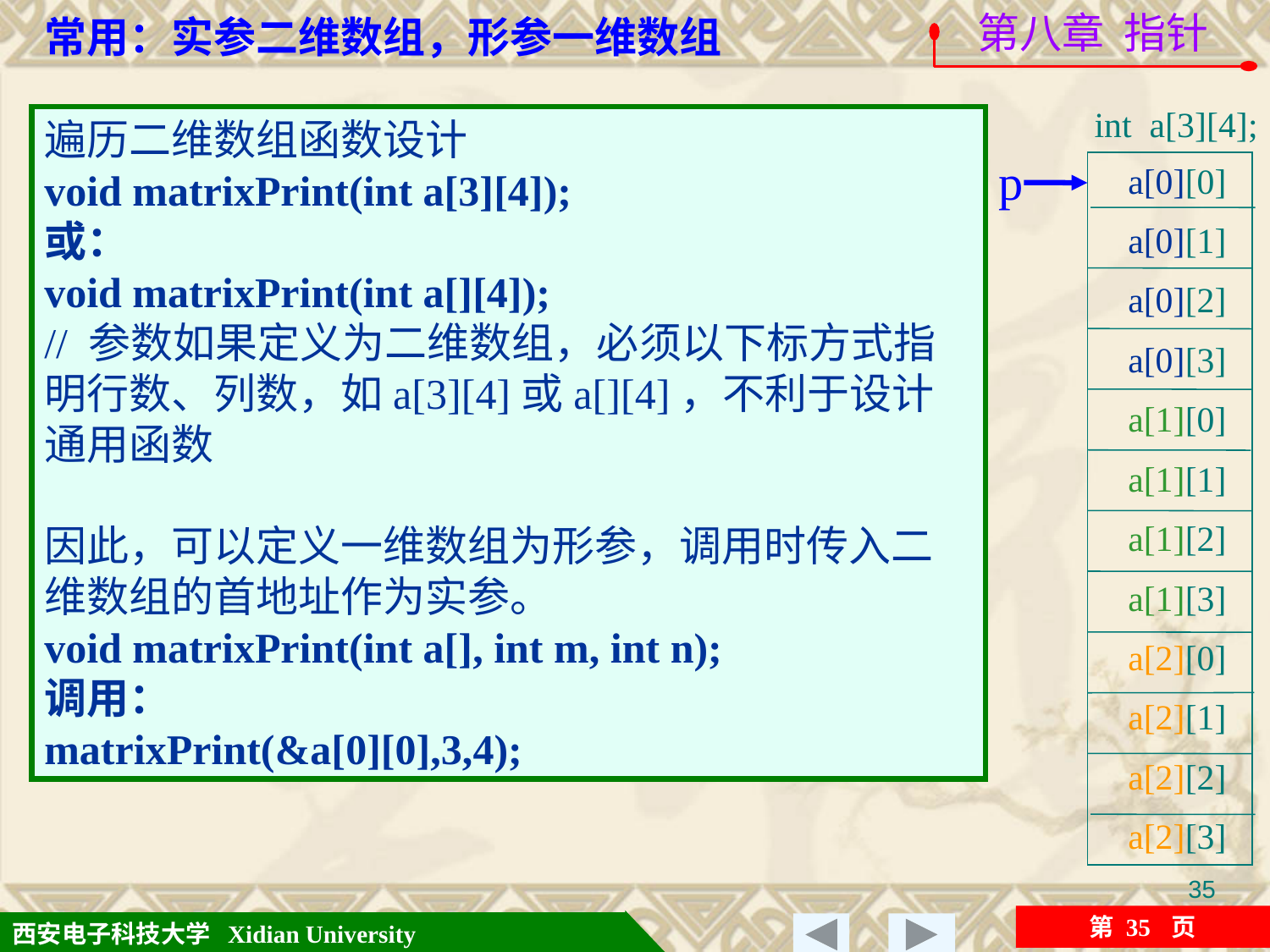

第八章  指针

常用：实参二维数组，形参一维数组
int  a[3][4];

a[0][0]

a[0][1]

a[0][2]

a[0][3]

a[1][0]

a[1][1]
a[1][2]

a[1][3]

a[2][0]

a[2][1]

a[2][2]

a[2][3]

遍历二维数组函数设计
void matrixPrint(int a[3][4]);
或：
void matrixPrint(int a[][4]);
// 参数如果定义为二维数组，必须以下标方式指明行数、列数，如a[3][4]或a[][4]，不利于设计通用函数

因此，可以定义一维数组为形参，调用时传入二维数组的首地址作为实参。
void matrixPrint(int a[], int m, int n);
调用：
matrixPrint(&a[0][0],3,4);
p

35